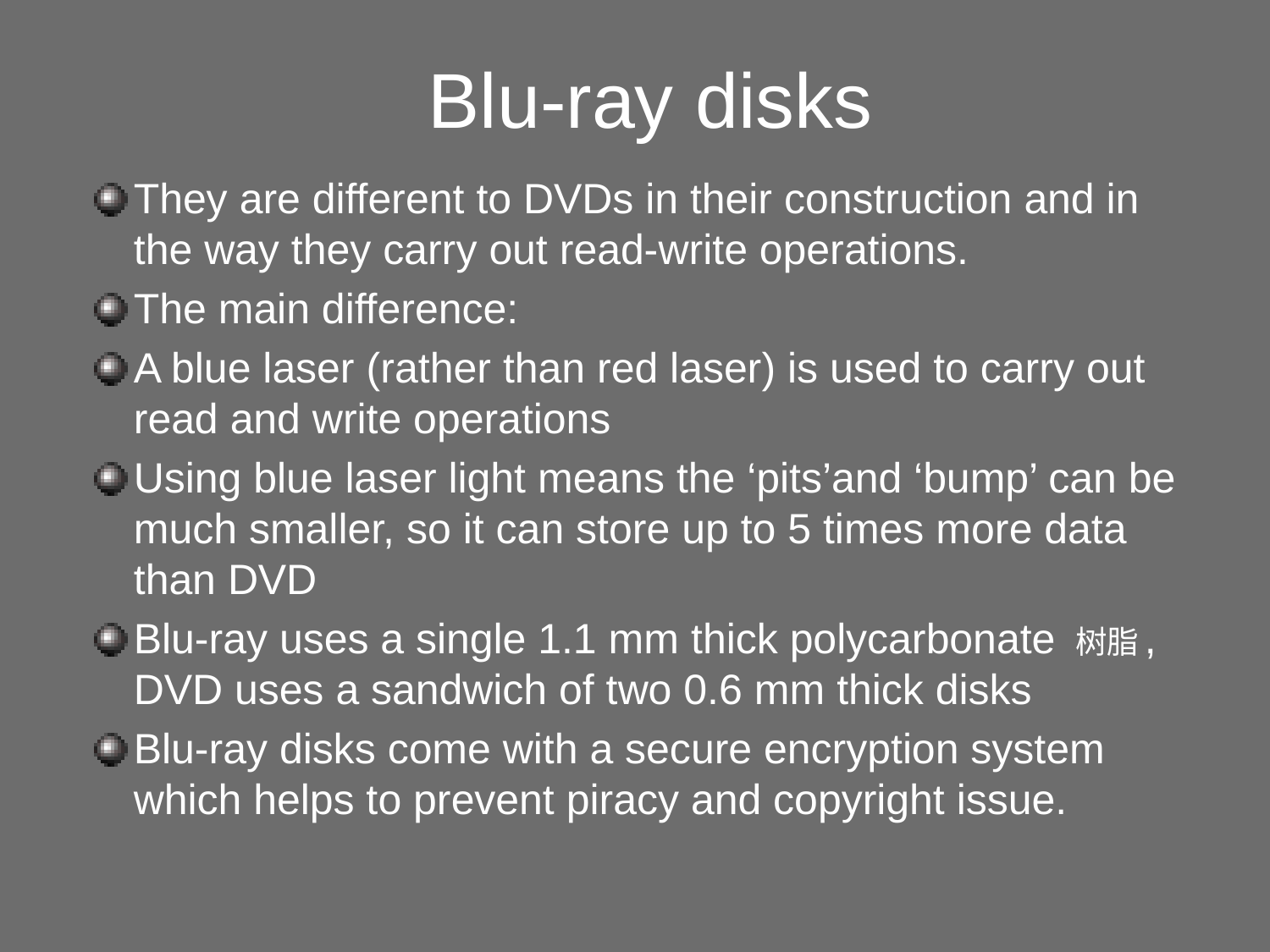

# Blu-ray disks
They are different to DVDs in their construction and in the way they carry out read-write operations.
The main difference:
A blue laser (rather than red laser) is used to carry out read and write operations
Using blue laser light means the ‘pits’and ‘bump’ can be much smaller, so it can store up to 5 times more data than DVD
Blu-ray uses a single 1.1 mm thick polycarbonate 树脂, DVD uses a sandwich of two 0.6 mm thick disks
Blu-ray disks come with a secure encryption system which helps to prevent piracy and copyright issue.